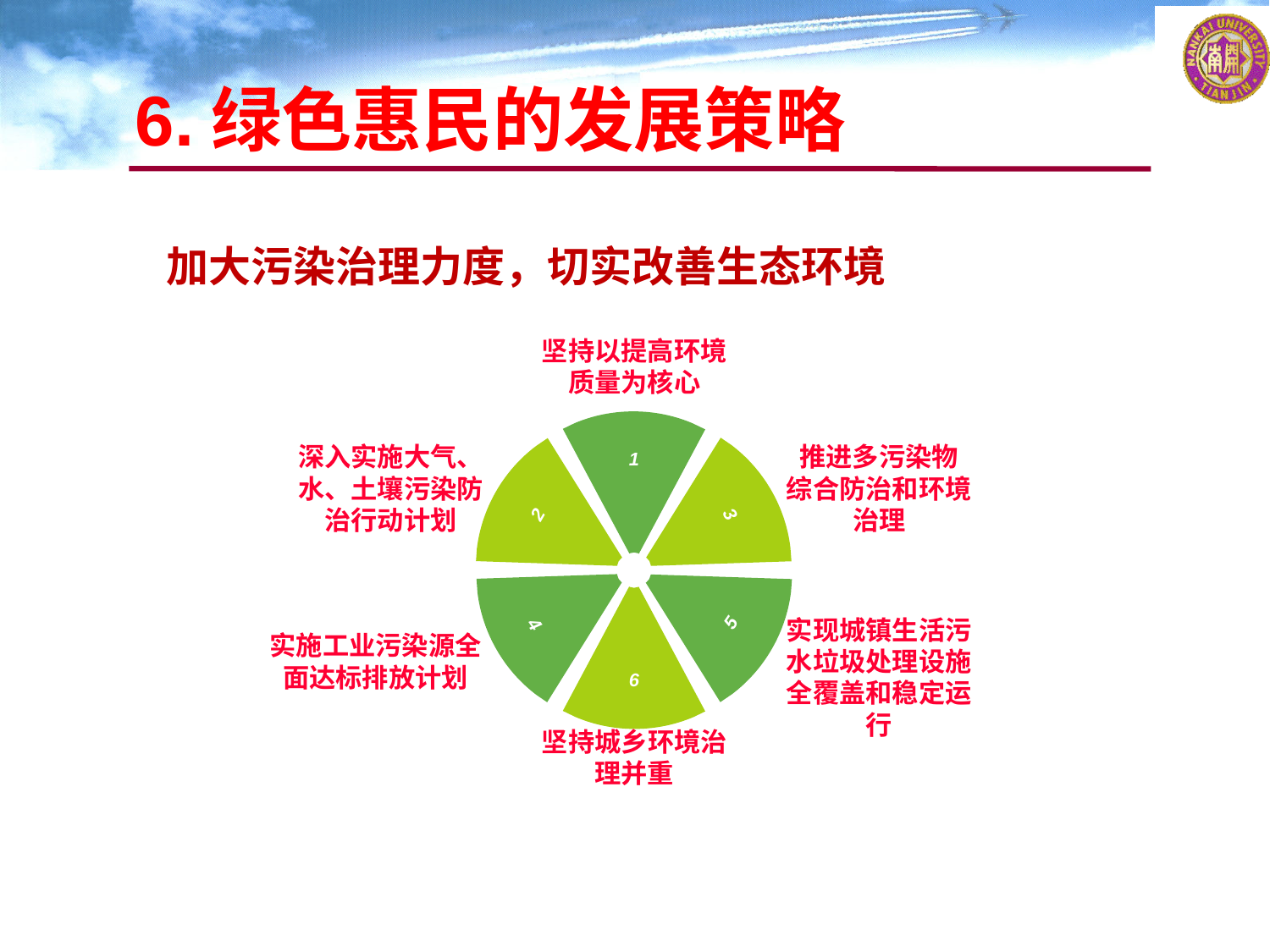

6.绿色惠民的发展策略
 加大污染治理力度，切实改善生态环境
坚持以提高环境
质量为核心
1
深入实施大气、水、土壤污染防治行动计划
推进多污染物
综合防治和环境治理
2
3
4
5
6
实施工业污染源全面达标排放计划

实现城镇生活污水垃圾处理设施全覆盖和稳定运行
坚持城乡环境治理并重